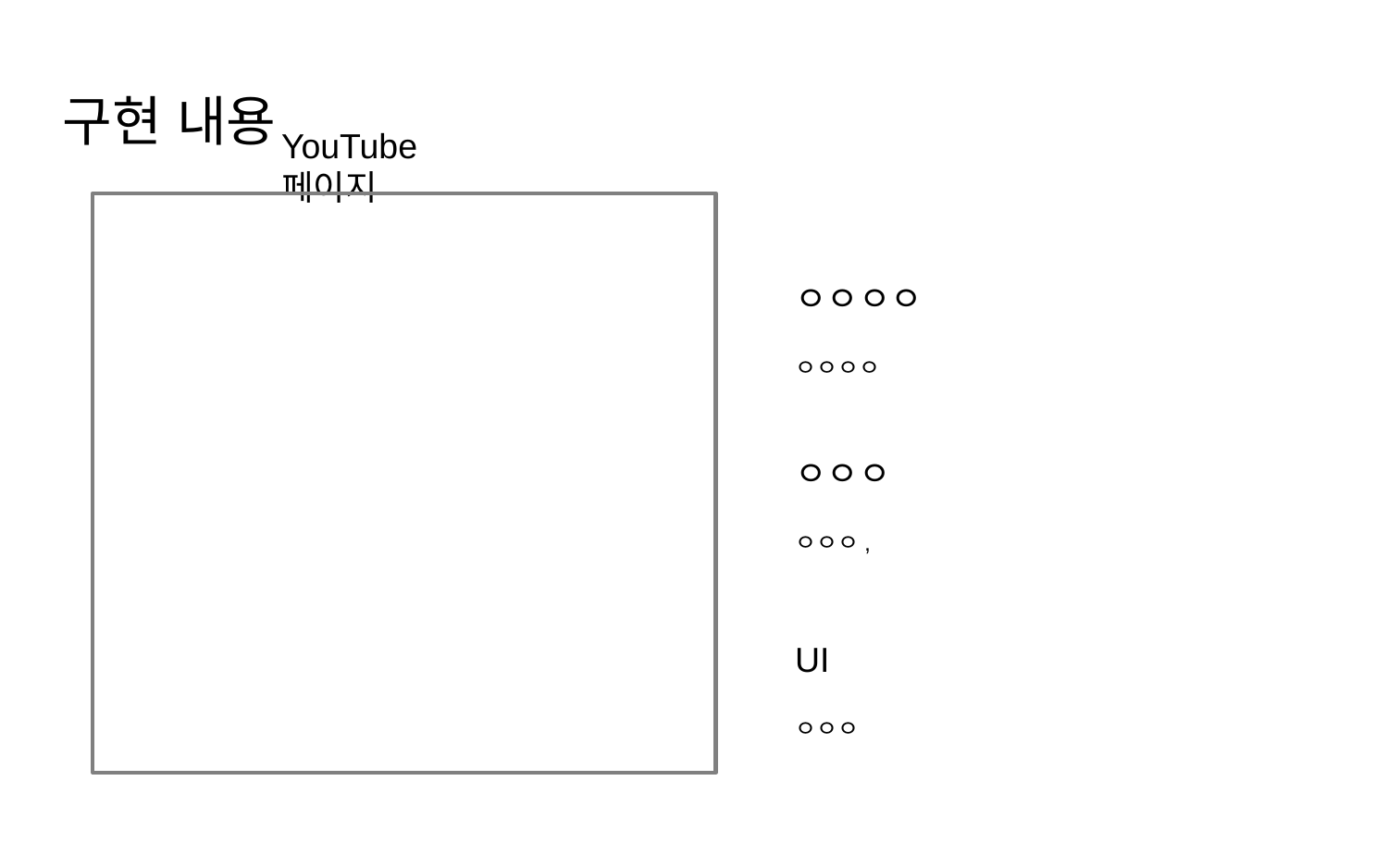

구현 내용
YouTube 페이지

ㅇㅇㅇㅇ
ㅇㅇㅇㅇ
ㅇㅇㅇ
ㅇㅇㅇ,
UI
ㅇㅇㅇ